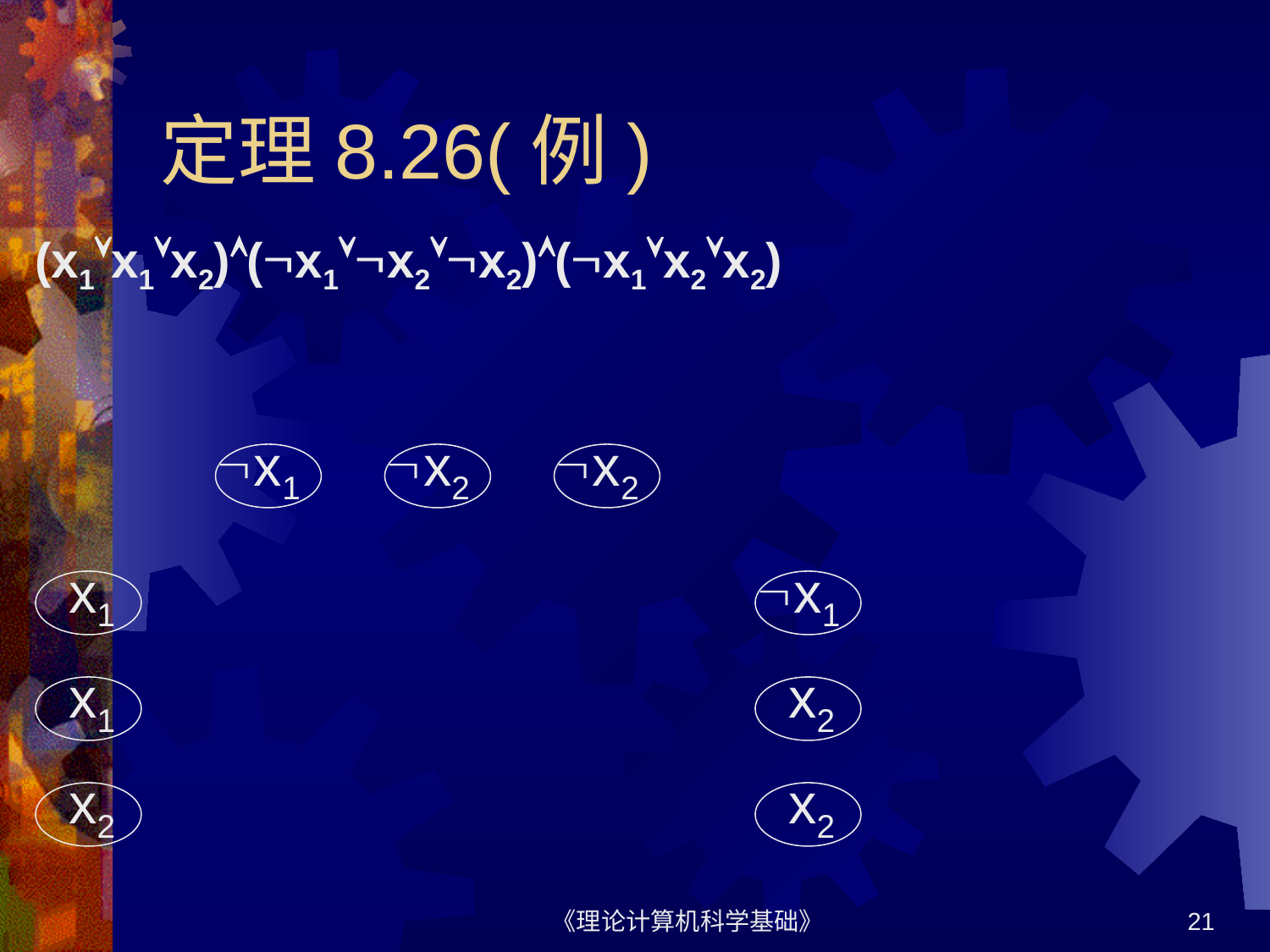

# 定理8.26(例)
(x1∨x1∨x2)∧(¬x1∨¬x2∨¬x2)∧(¬x1∨x2∨x2)
¬x1
¬x2
¬x2

  x1
¬x1

  x1
  x2

  x2
  x2

《理论计算机科学基础》
21